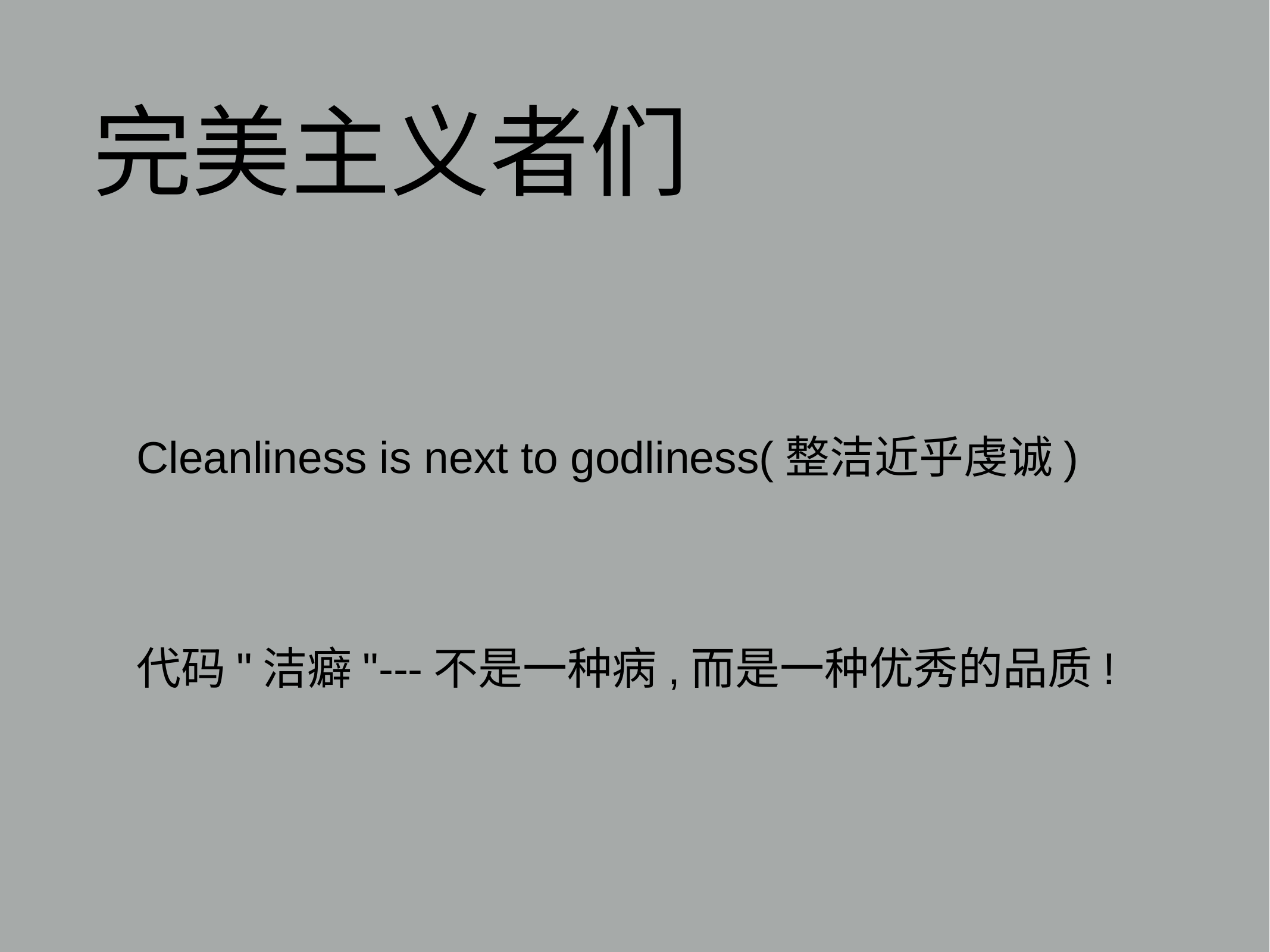

# 完美主义者们
Cleanliness is next to godliness(整洁近乎虔诚)

代码"洁癖"---不是一种病,而是一种优秀的品质!